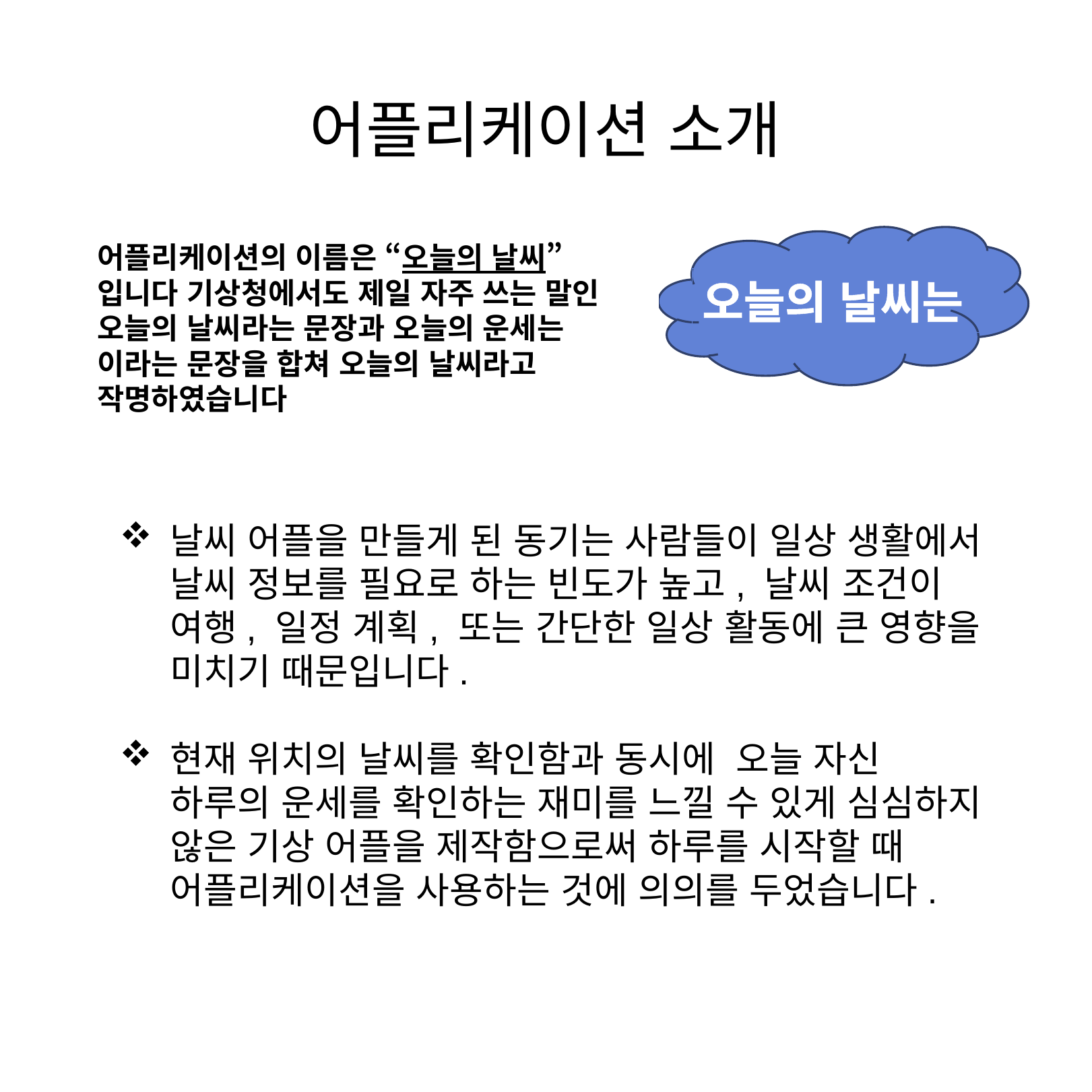

# 어플리케이션 소개

어플리케이션의 이름은 “오늘의 날씨” 입니다 기상청에서도 제일 자주 쓰는 말인 오늘의 날씨라는 문장과 오늘의 운세는 이라는 문장을 합쳐 오늘의 날씨라고 작명하였습니다
오늘의 날씨는

날씨 어플을 만들게 된 동기는 사람들이 일상 생활에서 날씨 정보를 필요로 하는 빈도가 높고, 날씨 조건이 여행, 일정 계획, 또는 간단한 일상 활동에 큰 영향을 미치기 때문입니다.

현재 위치의 날씨를 확인함과 동시에  오늘 자신 하루의 운세를 확인하는 재미를 느낄 수 있게 심심하지 않은 기상 어플을 제작함으로써 하루를 시작할 때 어플리케이션을 사용하는 것에 의의를 두었습니다.